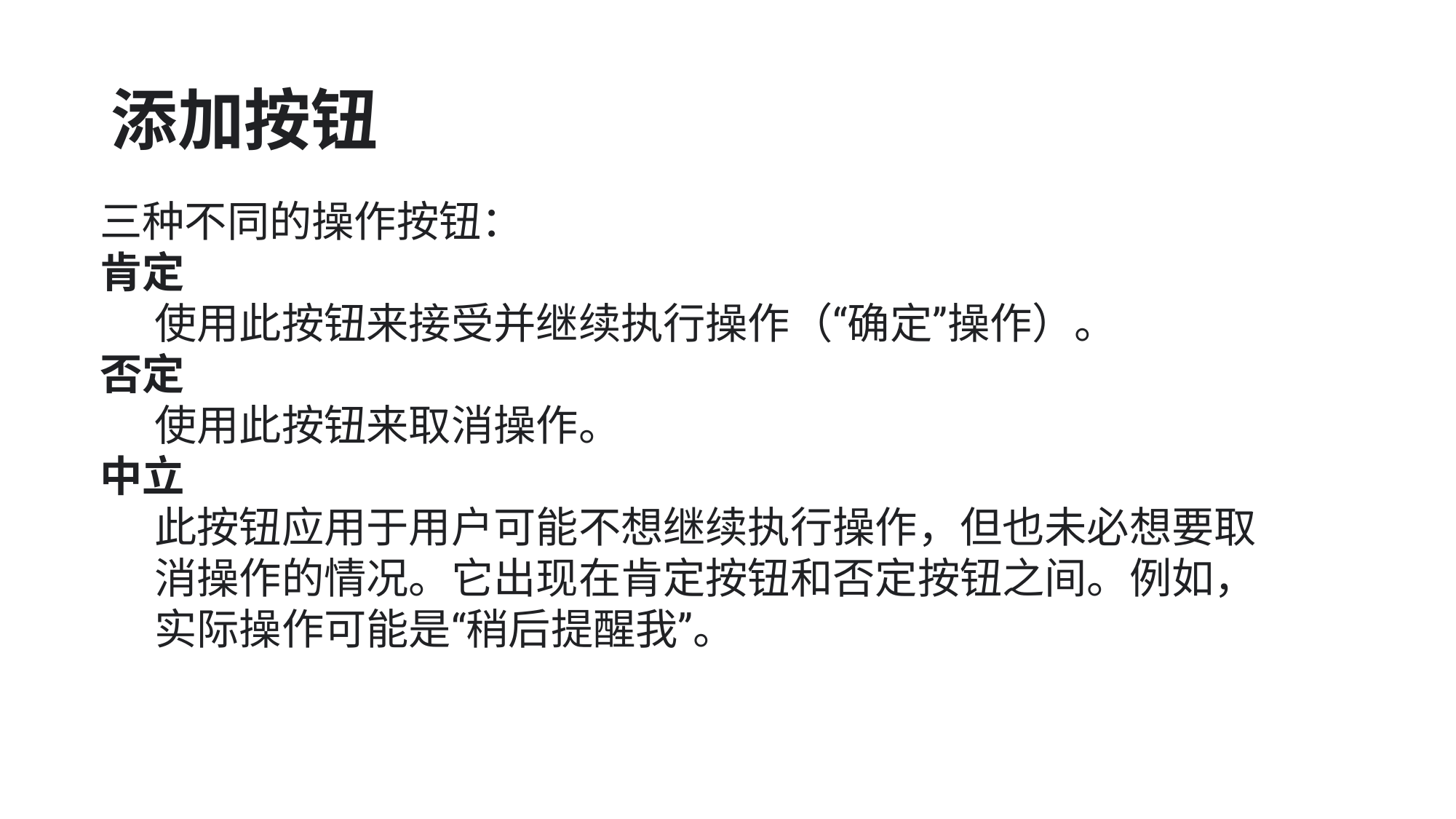

# 添加按钮
三种不同的操作按钮：
肯定
	使用此按钮来接受并继续执行操作（“确定”操作）。
否定
	使用此按钮来取消操作。
中立
	此按钮应用于用户可能不想继续执行操作，但也未必想要取消操作的情况。它出现在肯定按钮和否定按钮之间。例如，实际操作可能是“稍后提醒我”。